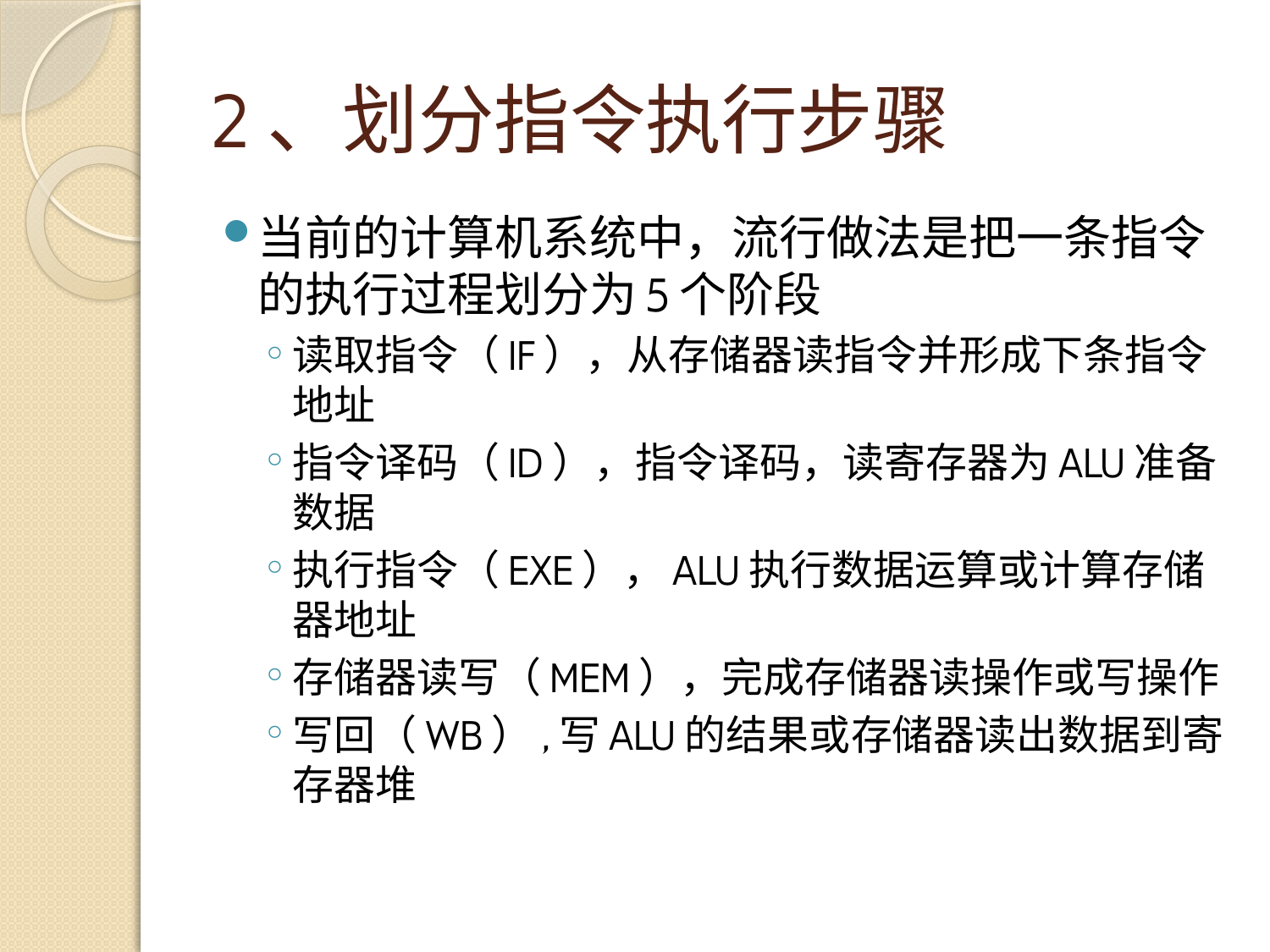

# 2、划分指令执行步骤
当前的计算机系统中，流行做法是把一条指令的执行过程划分为5个阶段
读取指令（IF），从存储器读指令并形成下条指令地址
指令译码（ID），指令译码，读寄存器为ALU准备数据
执行指令（EXE），ALU执行数据运算或计算存储器地址
存储器读写（MEM），完成存储器读操作或写操作
写回（WB）,写ALU的结果或存储器读出数据到寄存器堆